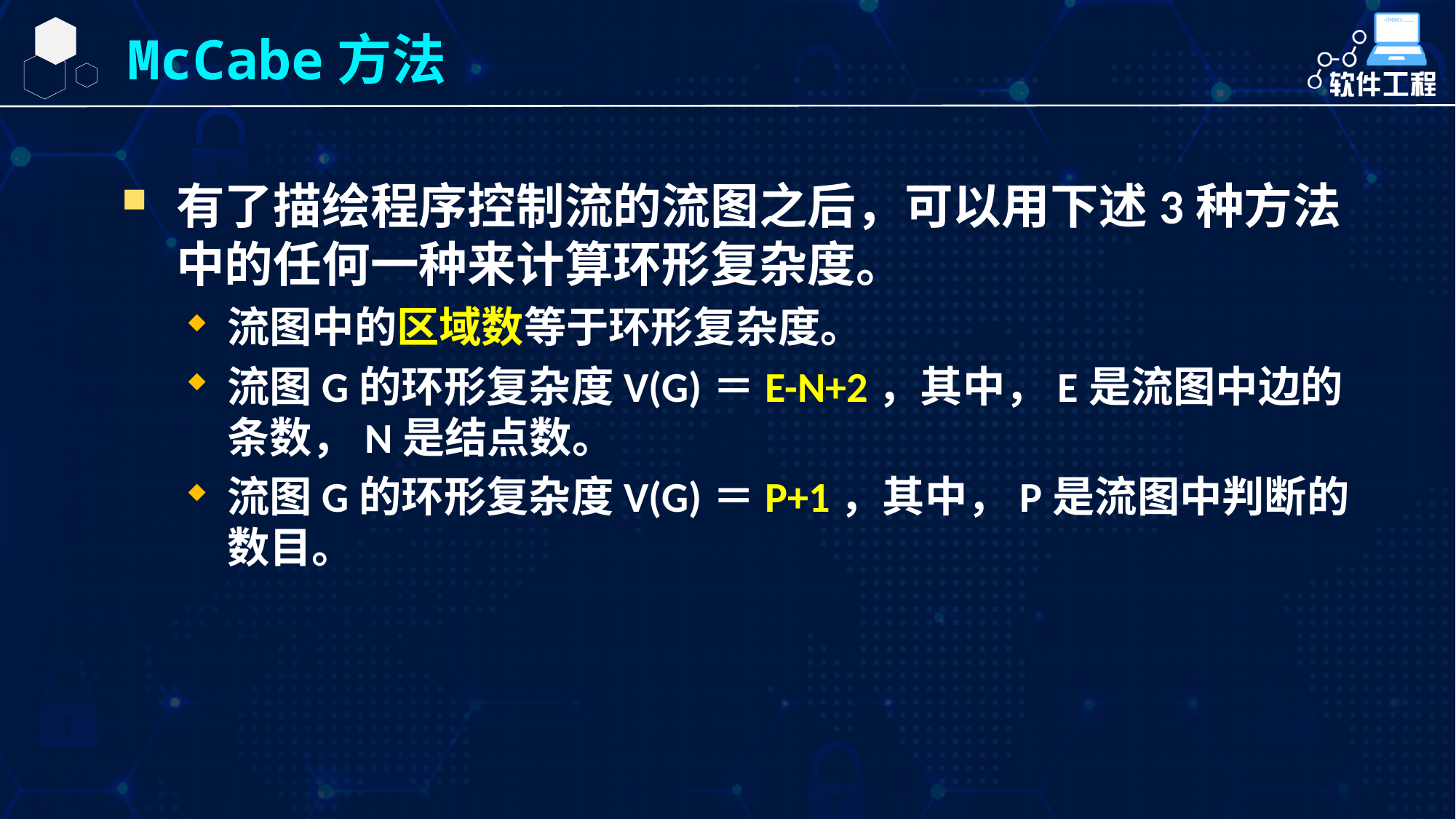

McCabe方法
有了描绘程序控制流的流图之后，可以用下述3种方法中的任何一种来计算环形复杂度。
流图中的区域数等于环形复杂度。
流图G的环形复杂度V(G)＝E-N+2，其中，E是流图中边的条数，N是结点数。
流图G的环形复杂度V(G)＝P+1，其中，P是流图中判断的数目。